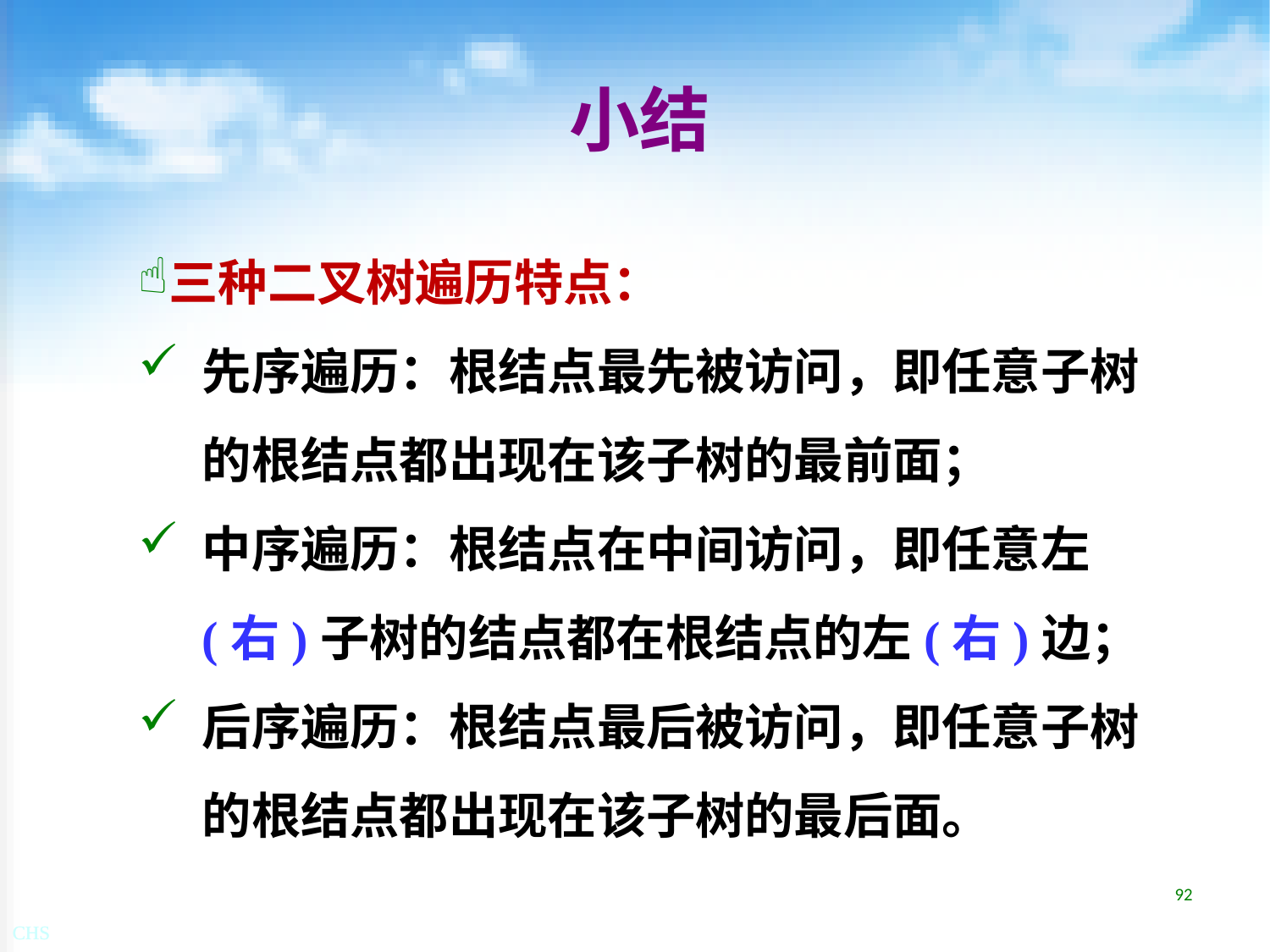

# 小结
三种二叉树遍历特点：
先序遍历：根结点最先被访问，即任意子树的根结点都出现在该子树的最前面；
中序遍历：根结点在中间访问，即任意左(右)子树的结点都在根结点的左(右)边；
后序遍历：根结点最后被访问，即任意子树的根结点都出现在该子树的最后面。
92